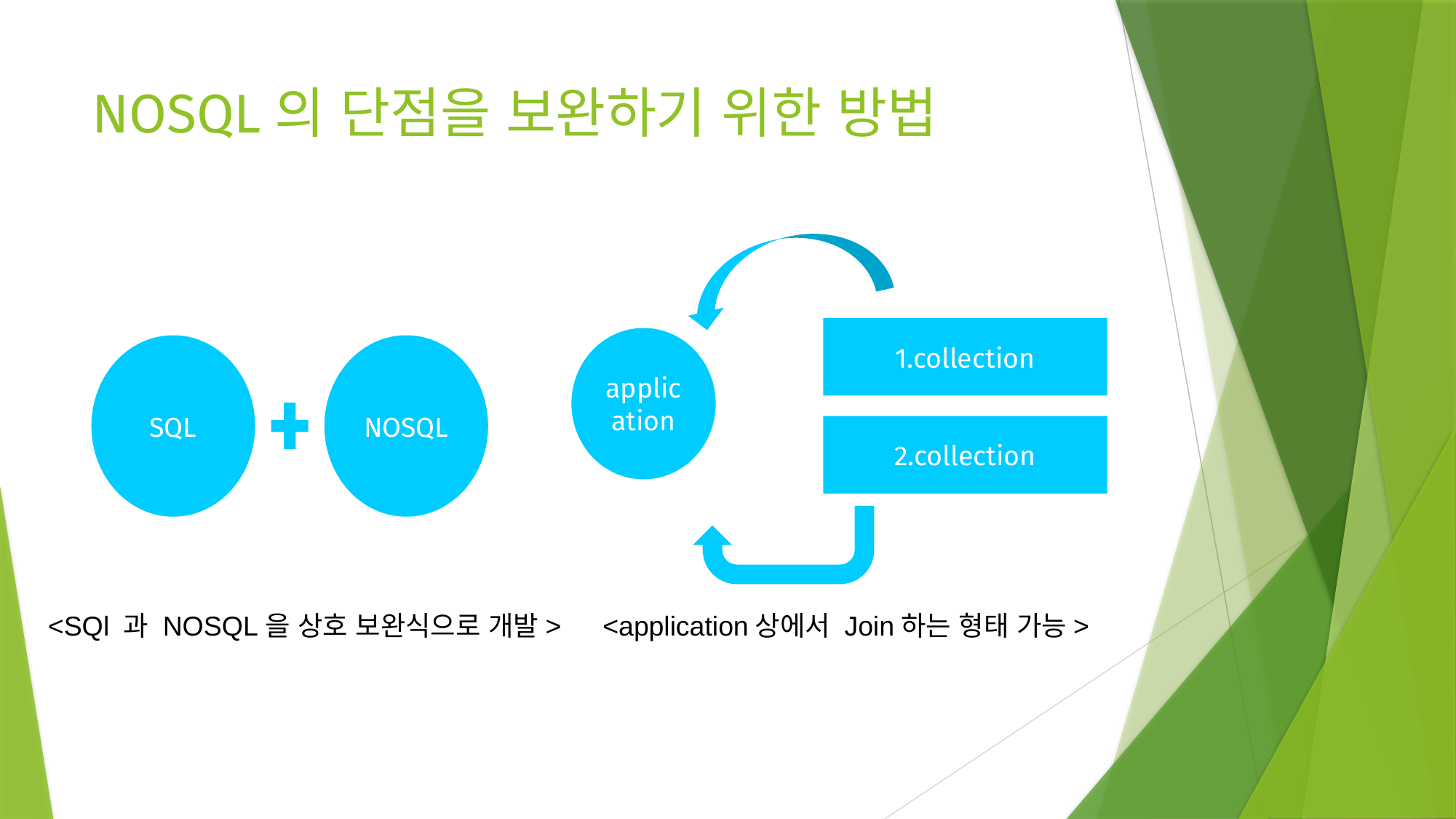

# NOSQL의 단점을 보완하기 위한 방법

1.collection
application
2.collection

SQL
NOSQL

<SQl 과 NOSQL을 상호 보완식으로 개발>
<application상에서 Join하는 형태 가능>